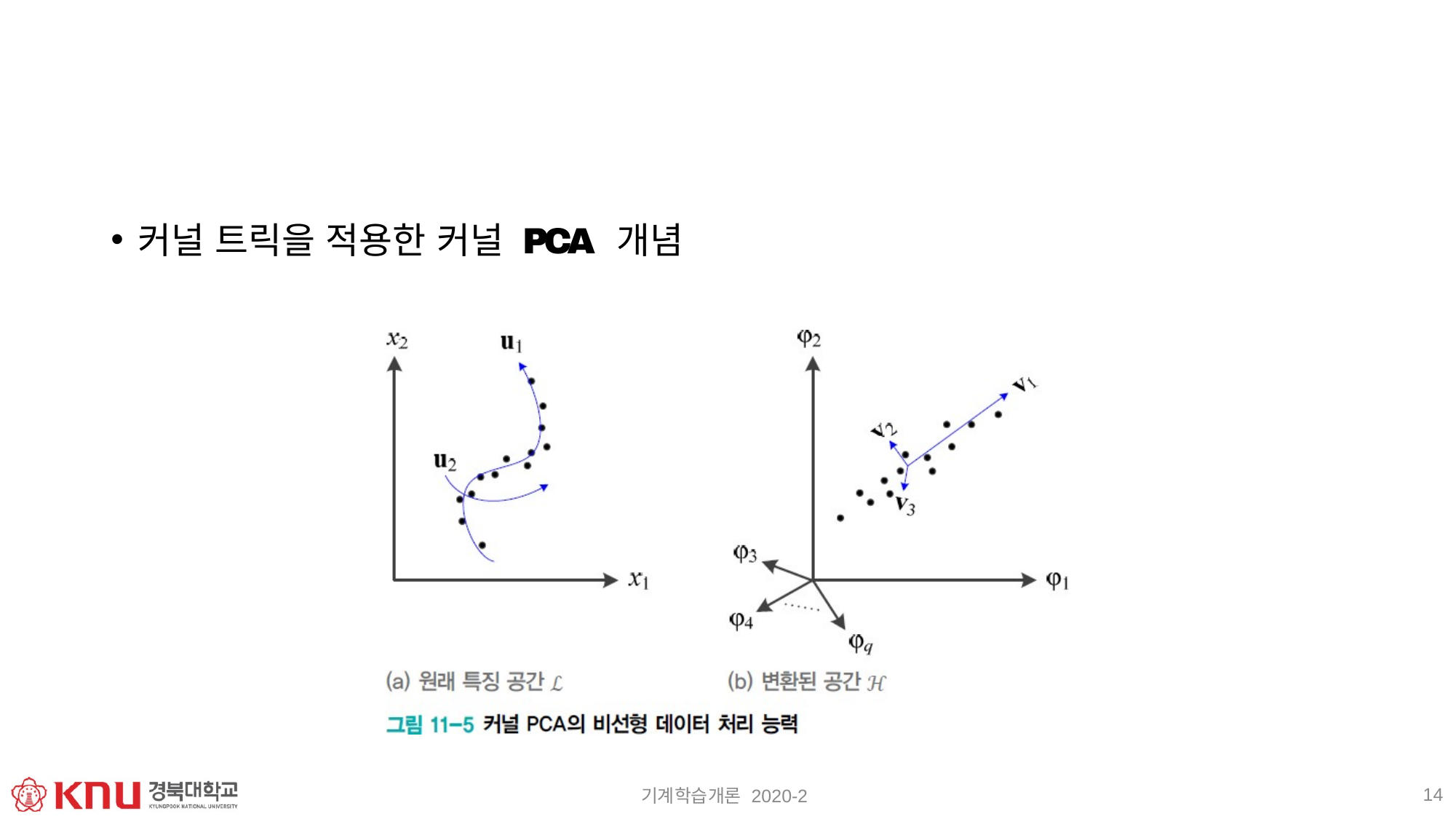

커널 트릭을 적용한 커널 PCA 개념

14
기계학습개론 2020-2